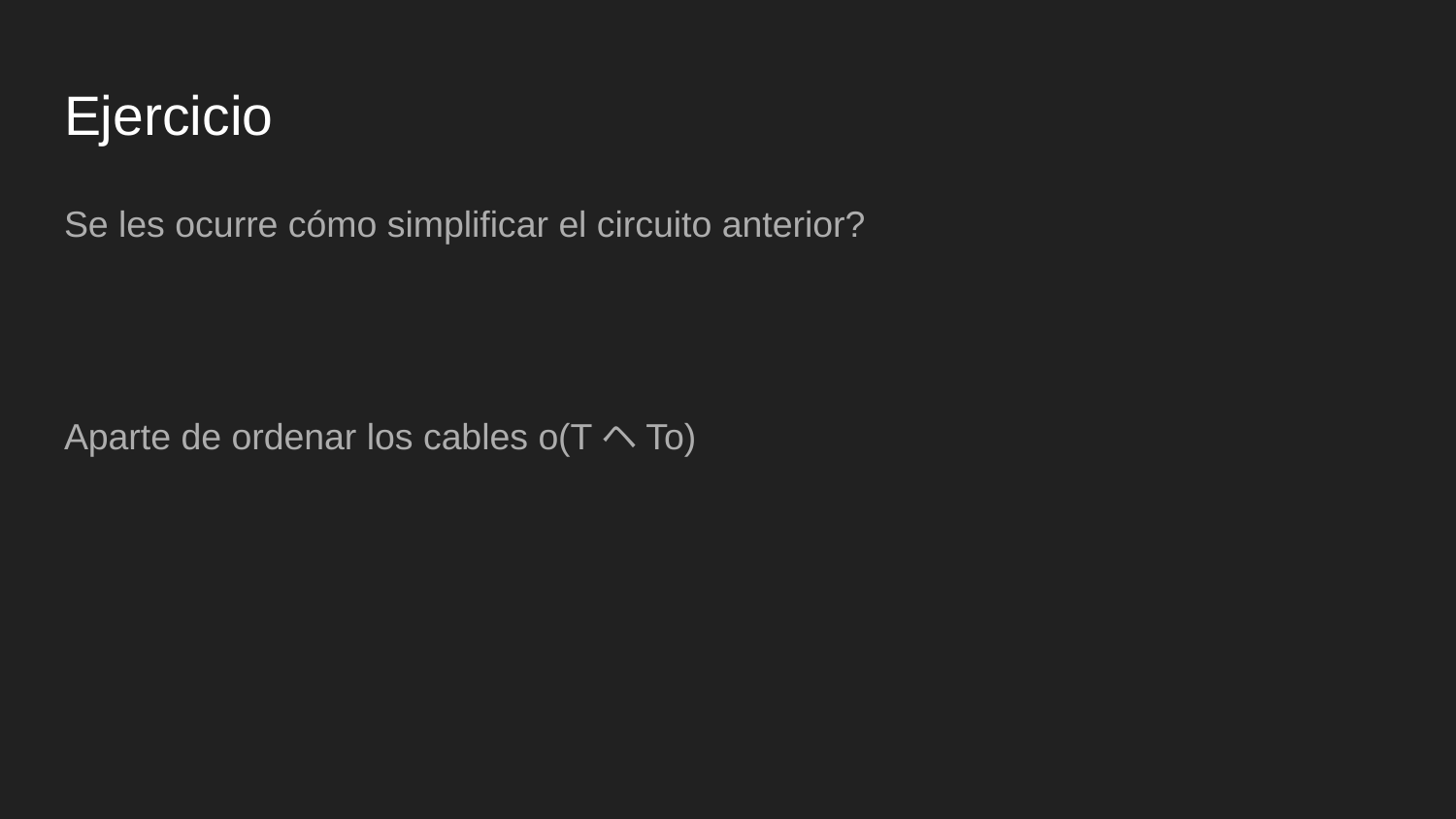

# Ejercicio
Se les ocurre cómo simplificar el circuito anterior?

Aparte de ordenar los cables o(TヘTo)